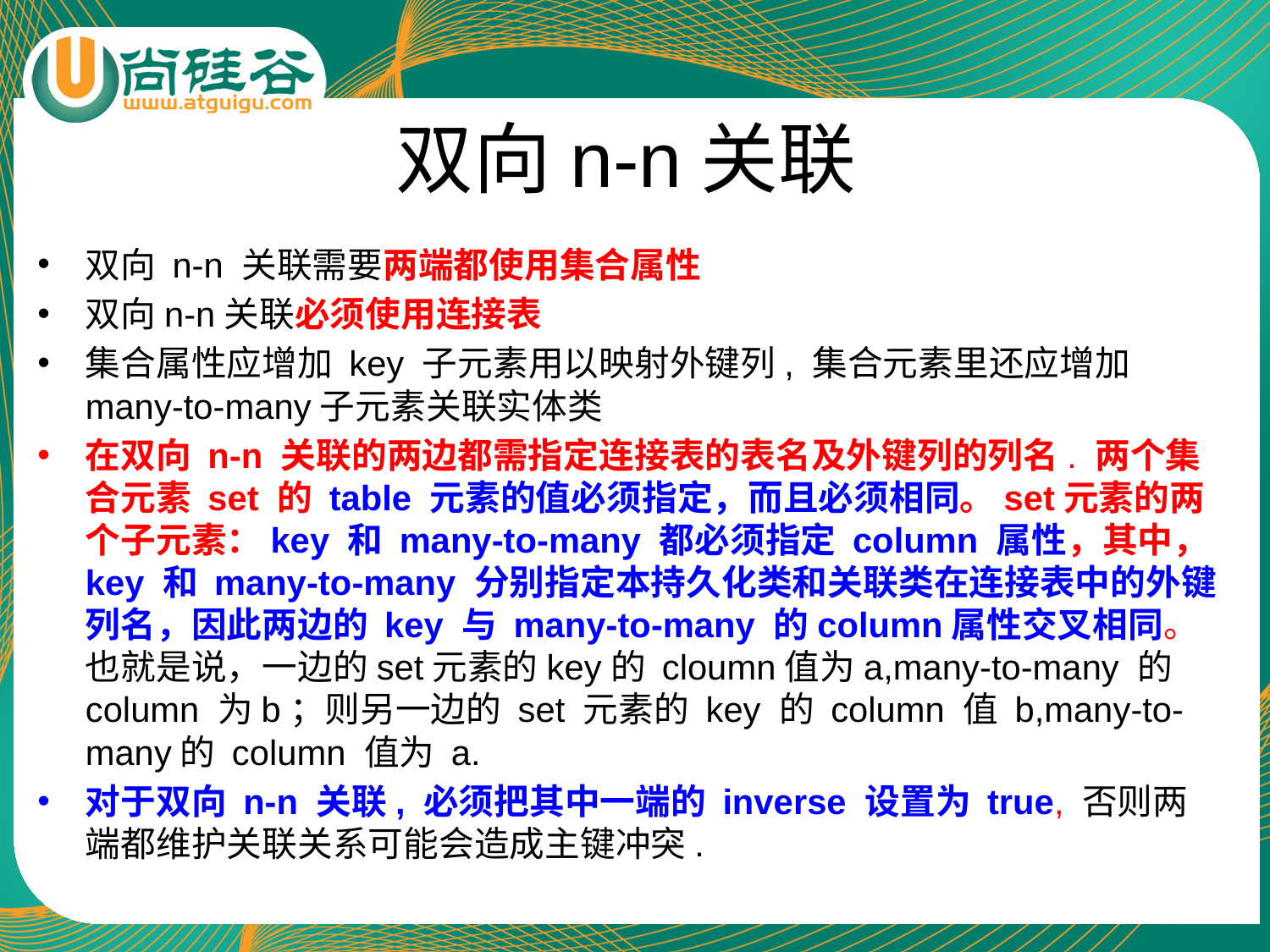

# 双向n-n关联
双向 n-n 关联需要两端都使用集合属性
双向n-n关联必须使用连接表
集合属性应增加 key 子元素用以映射外键列, 集合元素里还应增加many-to-many子元素关联实体类
在双向 n-n 关联的两边都需指定连接表的表名及外键列的列名. 两个集合元素 set 的 table 元素的值必须指定，而且必须相同。set元素的两个子元素：key 和 many-to-many 都必须指定 column 属性，其中，key 和 many-to-many 分别指定本持久化类和关联类在连接表中的外键列名，因此两边的 key 与 many-to-many 的column属性交叉相同。也就是说，一边的set元素的key的 cloumn值为a,many-to-many 的 column 为b；则另一边的 set 元素的 key 的 column 值 b,many-to-many的 column 值为 a.
对于双向 n-n 关联, 必须把其中一端的 inverse 设置为 true, 否则两端都维护关联关系可能会造成主键冲突.